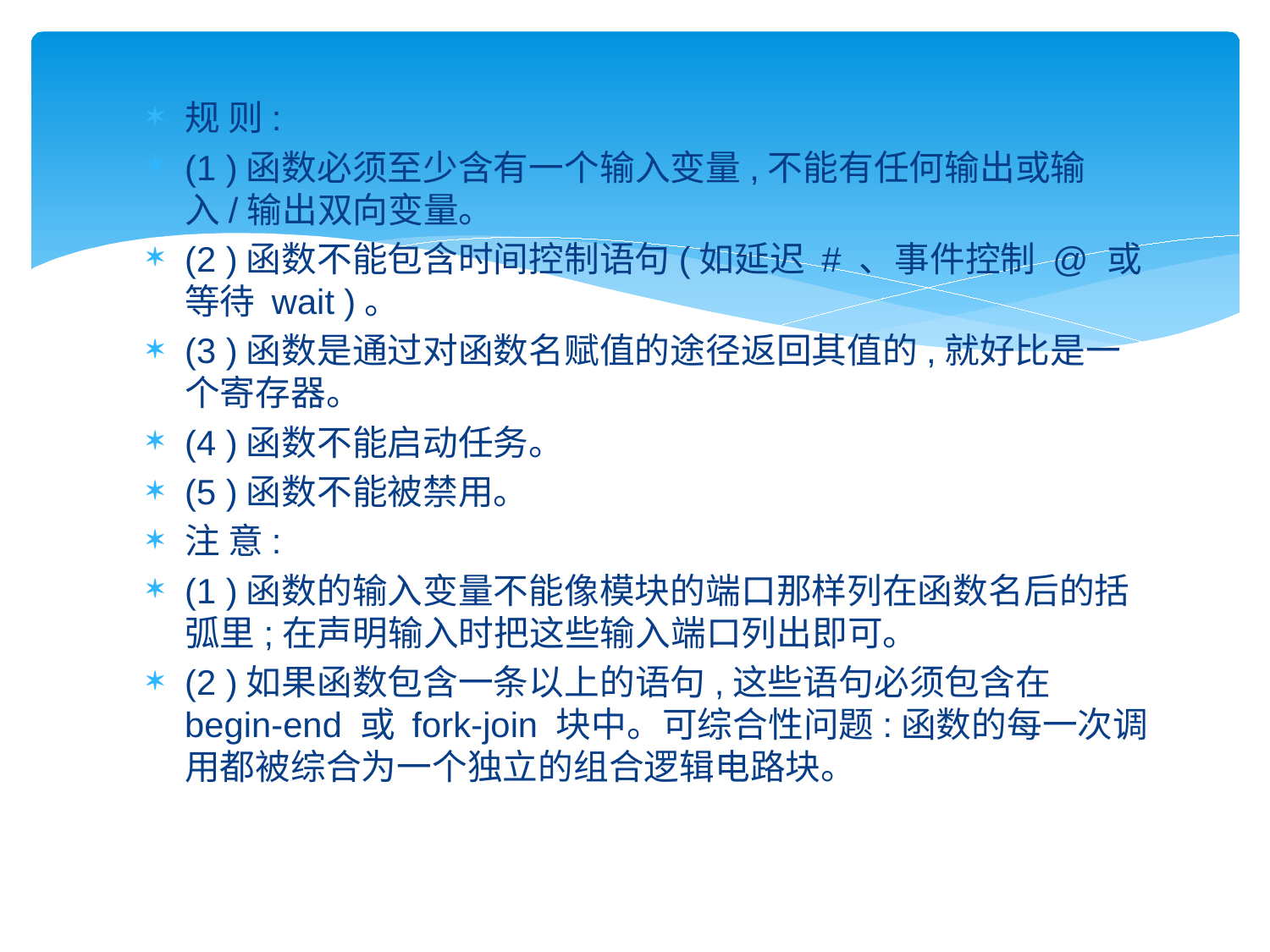

#
规 则:
(1 )函数必须至少含有一个输入变量,不能有任何输出或输入/输出双向变量。
(2 )函数不能包含时间控制语句(如延迟 # 、事件控制 @ 或等待 wait )。
(3 )函数是通过对函数名赋值的途径返回其值的,就好比是一个寄存器。
(4 )函数不能启动任务。
(5 )函数不能被禁用。
注 意:
(1 )函数的输入变量不能像模块的端口那样列在函数名后的括弧里;在声明输入时把这些输入端口列出即可。
(2 )如果函数包含一条以上的语句,这些语句必须包含在 begin-end 或 fork-join 块中。可综合性问题:函数的每一次调用都被综合为一个独立的组合逻辑电路块。